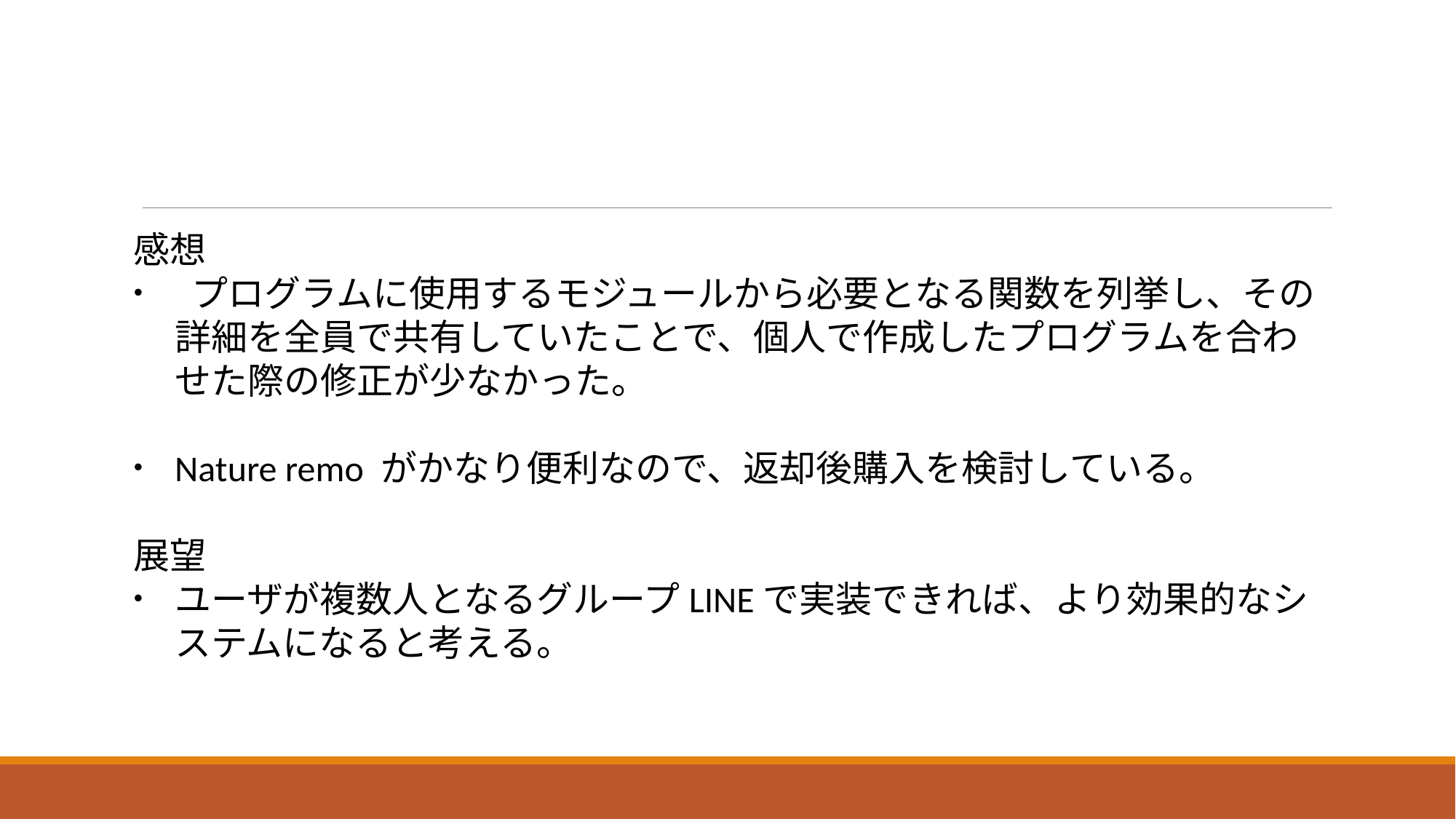

感想
 プログラムに使用するモジュールから必要となる関数を列挙し、その詳細を全員で共有していたことで、個人で作成したプログラムを合わせた際の修正が少なかった。

Nature remo がかなり便利なので、返却後購入を検討している。

展望
ユーザが複数人となるグループLINEで実装できれば、より効果的なシステムになると考える。